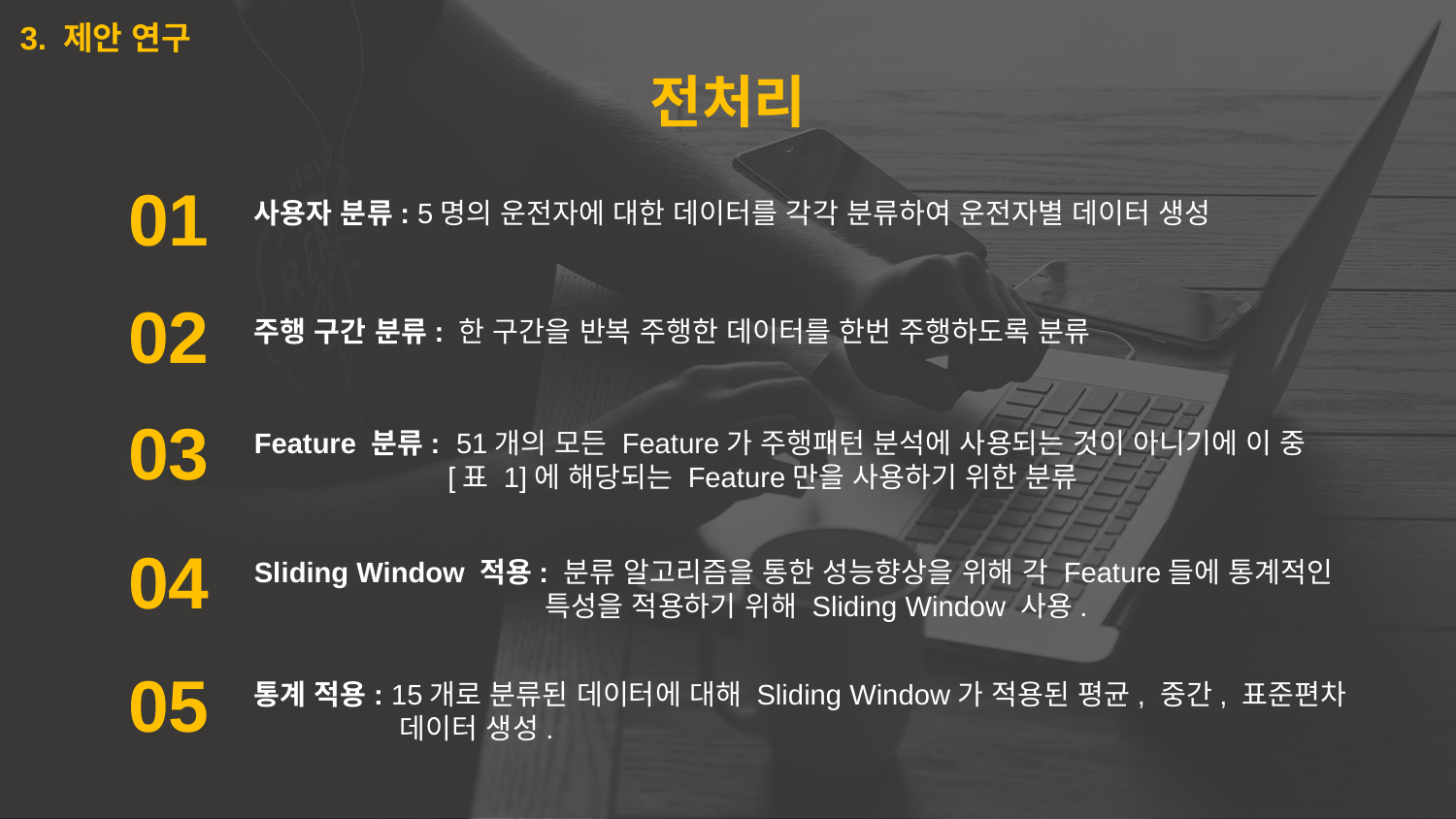

3. 제안 연구
전처리
01
사용자 분류: 5명의 운전자에 대한 데이터를 각각 분류하여 운전자별 데이터 생성
02
주행 구간 분류: 한 구간을 반복 주행한 데이터를 한번 주행하도록 분류
03
Feature 분류:  51개의 모든 Feature가 주행패턴 분석에 사용되는 것이 아니기에 이 중
	      [표 1]에 해당되는 Feature만을 사용하기 위한 분류
04
Sliding Window 적용: 분류 알고리즘을 통한 성능향상을 위해 각 Feature들에 통계적인 		특성을 적용하기 위해 Sliding Window 사용.
05
통계 적용: 15개로 분류된 데이터에 대해 Sliding Window가 적용된 평균, 중간, 표준편차
	데이터 생성.